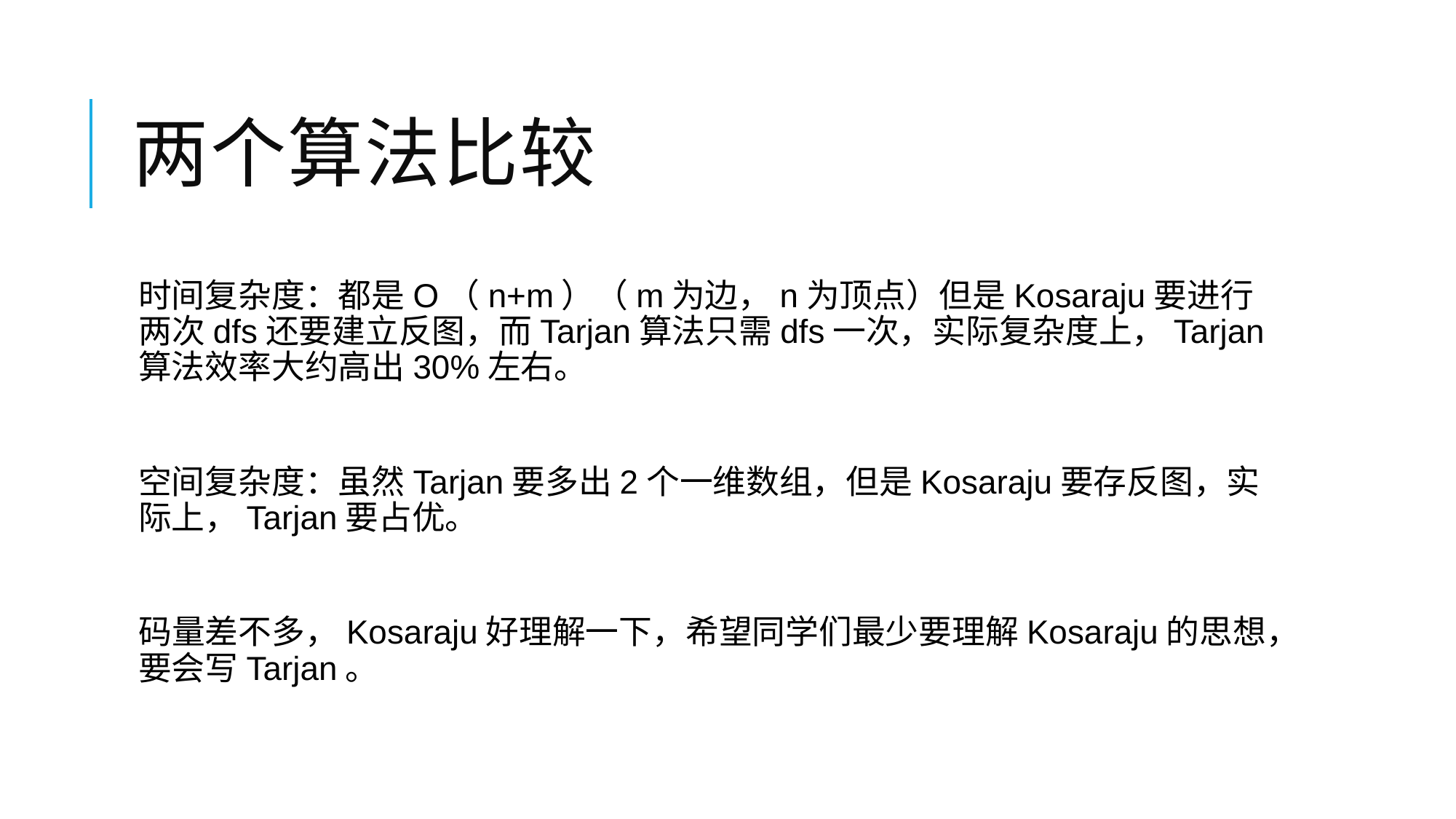

# 两个算法比较
时间复杂度：都是O（n+m）（m为边，n为顶点）但是Kosaraju要进行两次dfs还要建立反图，而Tarjan算法只需dfs一次，实际复杂度上，Tarjan算法效率大约高出30%左右。

空间复杂度：虽然Tarjan要多出2个一维数组，但是Kosaraju要存反图，实际上，Tarjan要占优。

码量差不多，Kosaraju好理解一下，希望同学们最少要理解Kosaraju的思想，要会写Tarjan。